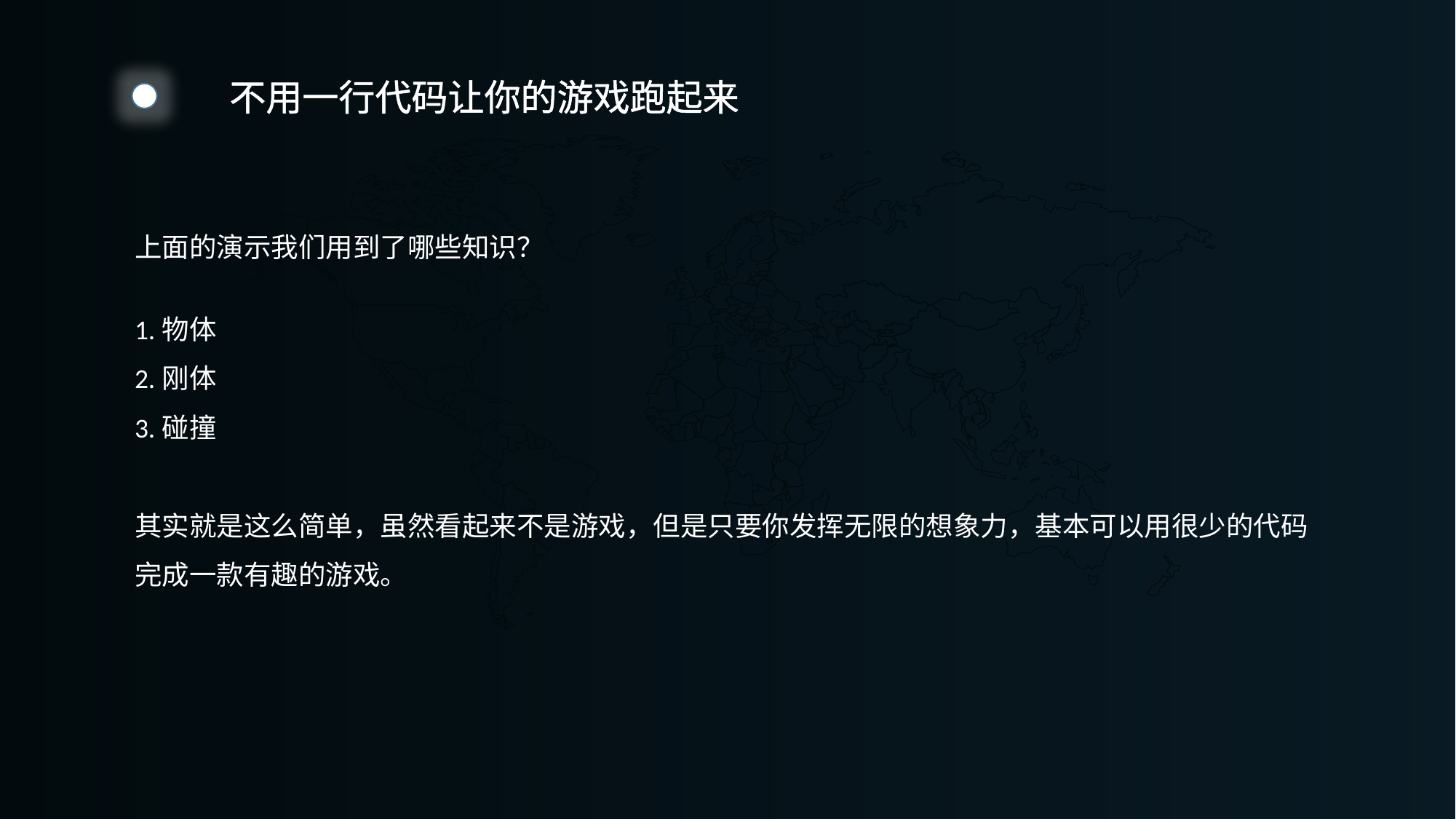

不用一行代码让你的游戏跑起来

上面的演示我们用到了哪些知识？

1.物体
2.刚体
3.碰撞

其实就是这么简单，虽然看起来不是游戏，但是只要你发挥无限的想象力，基本可以用很少的代码
完成一款有趣的游戏。